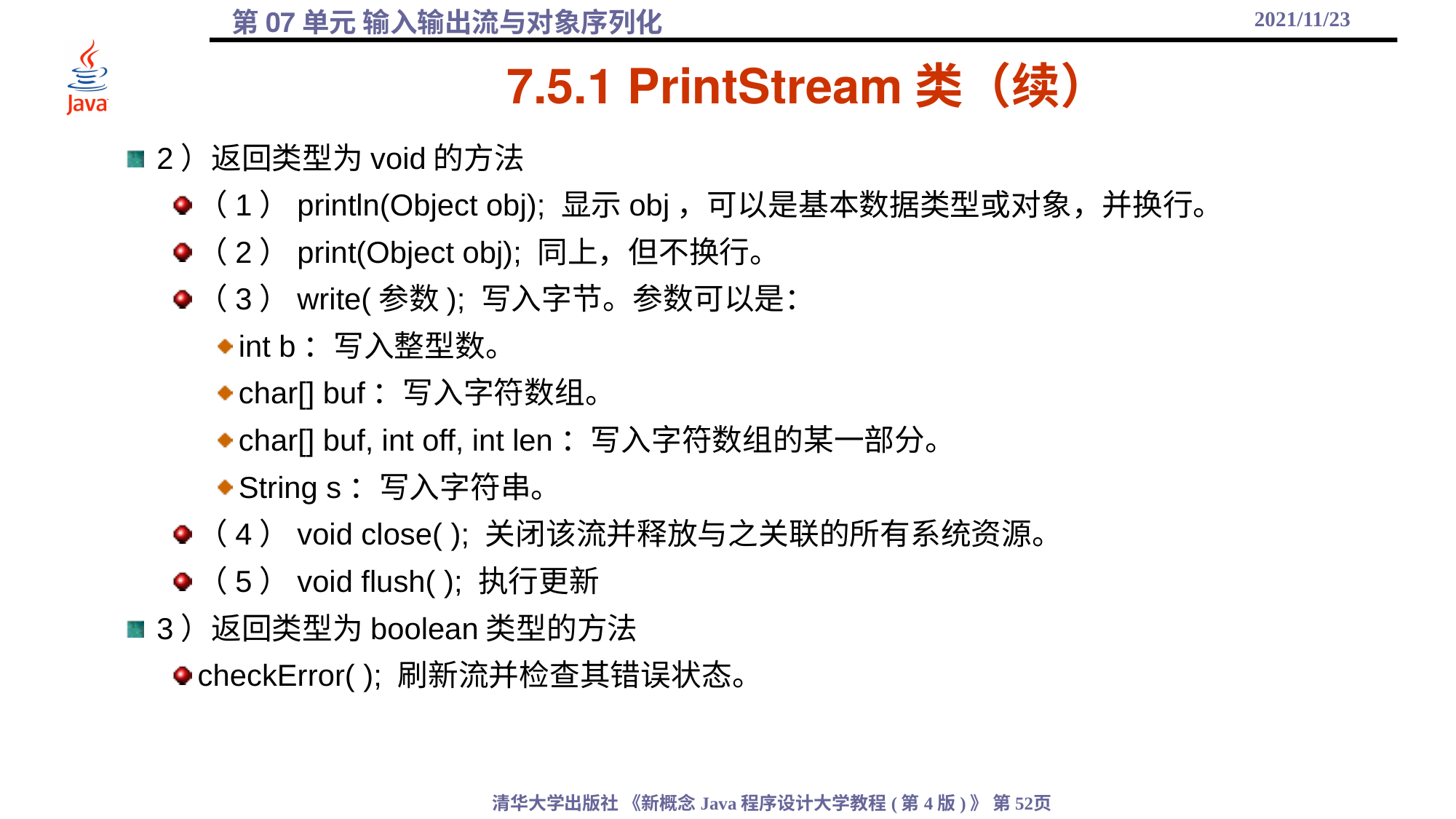

2021/11/23
# 7.5.1 PrintStream类（续）
2）返回类型为void的方法
（1）println(Object obj); 显示obj，可以是基本数据类型或对象，并换行。
（2）print(Object obj); 同上，但不换行。
（3）write(参数); 写入字节。参数可以是：
int b：写入整型数。
char[] buf：写入字符数组。
char[] buf, int off, int len：写入字符数组的某一部分。
String s：写入字符串。
（4）void close( ); 关闭该流并释放与之关联的所有系统资源。
（5）void flush( ); 执行更新
3）返回类型为boolean类型的方法
checkError( ); 刷新流并检查其错误状态。